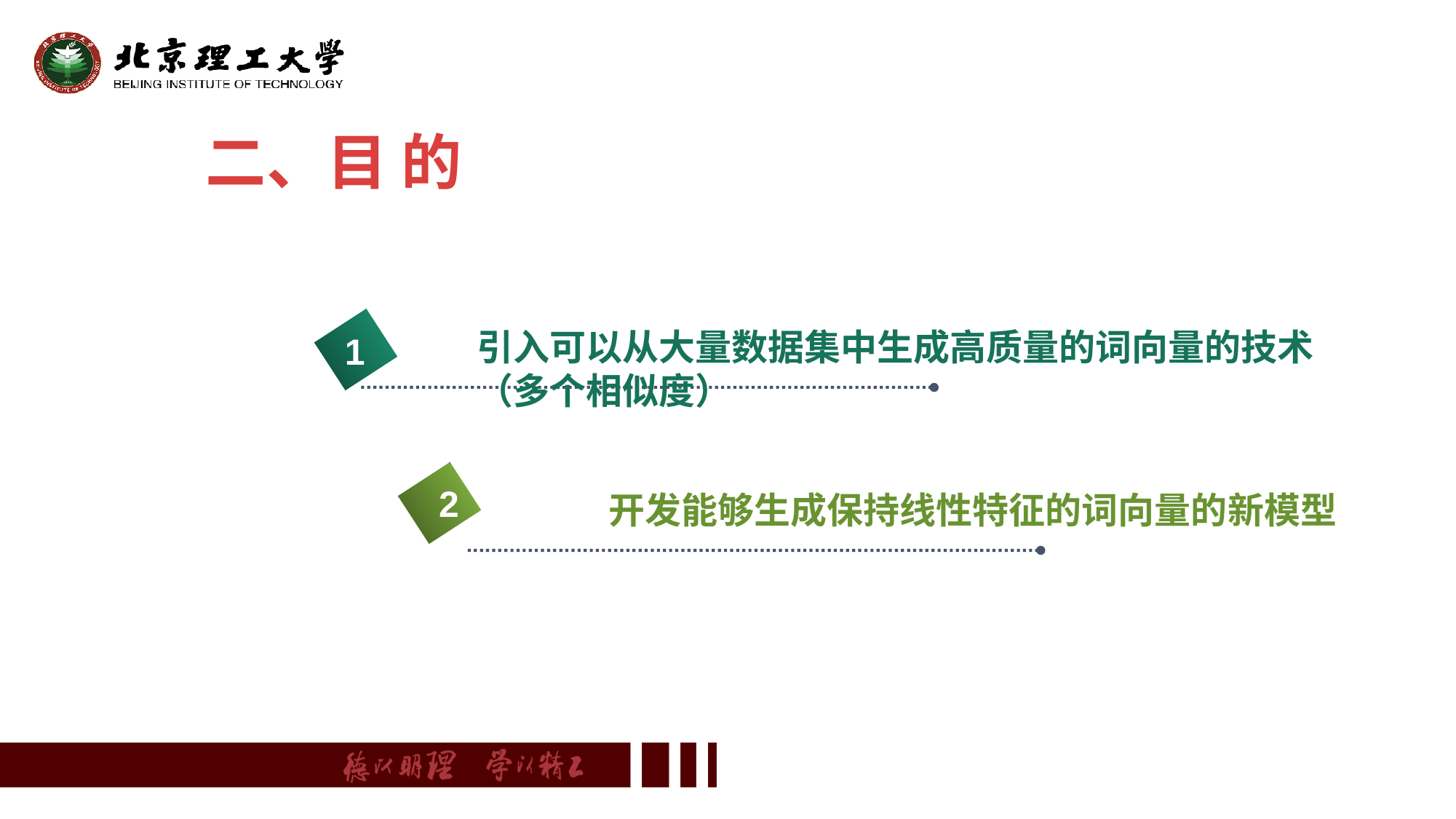

二、目 的

引入可以从大量数据集中生成高质量的词向量的技术
（多个相似度）
1

2
开发能够生成保持线性特征的词向量的新模型